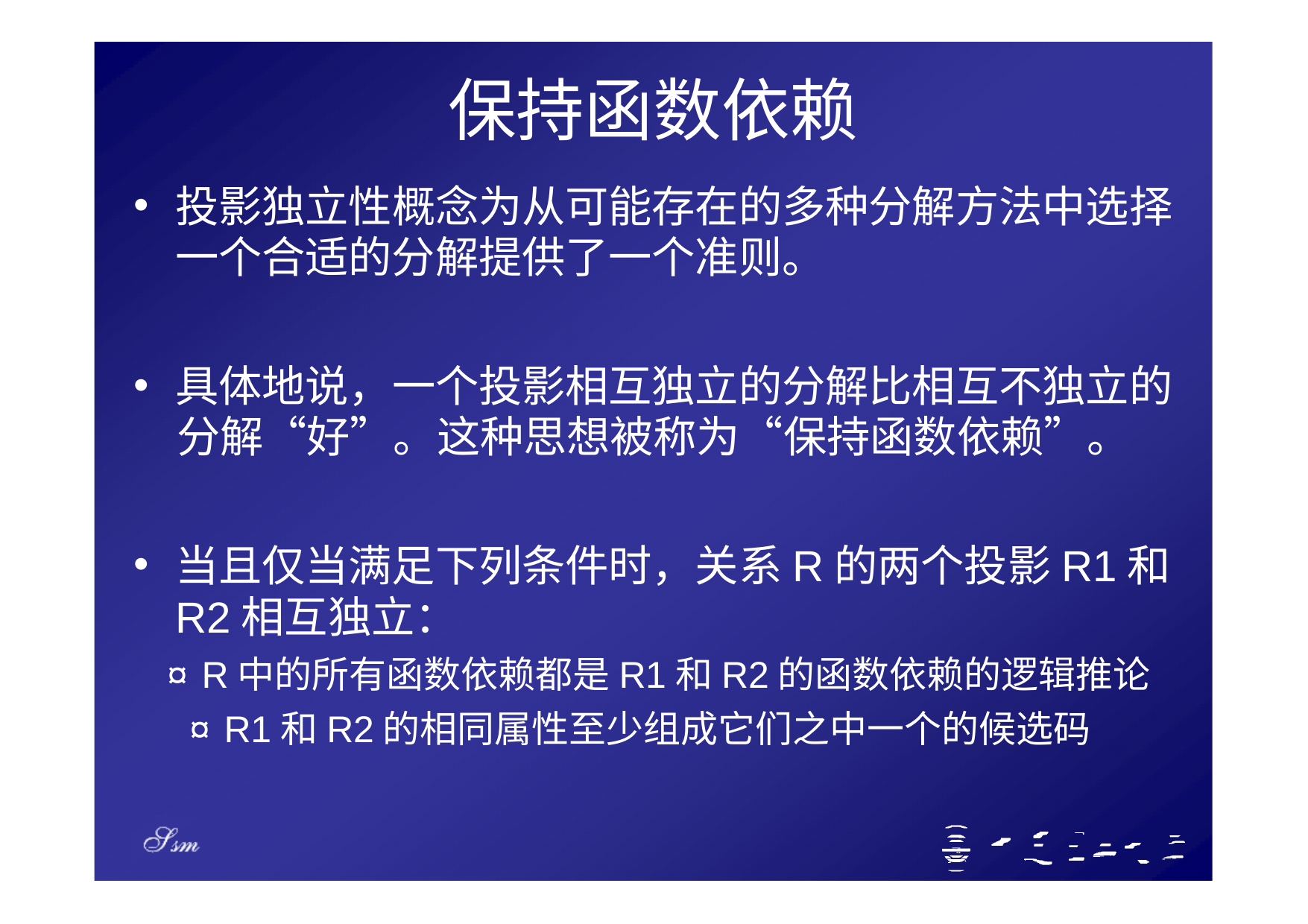

# 保持函数依赖
投影独立性概念为从可能存在的多种分解方法中选择
一个合适的分解提供了一个准则。

具体地说，一个投影相互独立的分解比相互不独立的
分解“好”。这种思想被称为“保持函数依赖”。

当且仅当满足下列条件时，关系R的两个投影R1和
R2相互独立：
¤ R中的所有函数依赖都是R1和R2的函数依赖的逻辑推论
¤ R1和R2的相同属性至少组成它们之中一个的候选码

Ssm